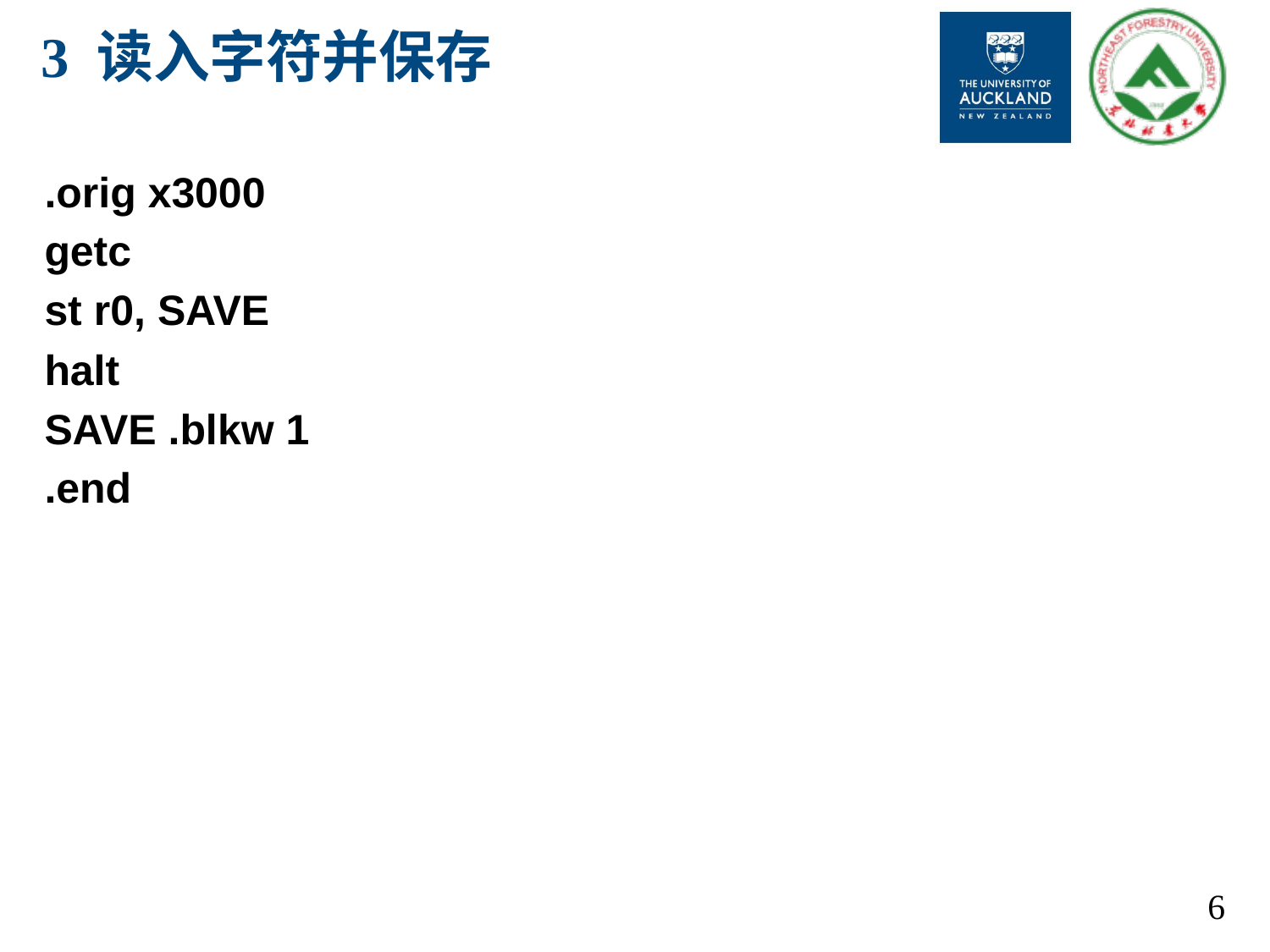

# 3 读入字符并保存
.orig x3000
getc
st r0, SAVE
halt
SAVE .blkw 1
.end
6